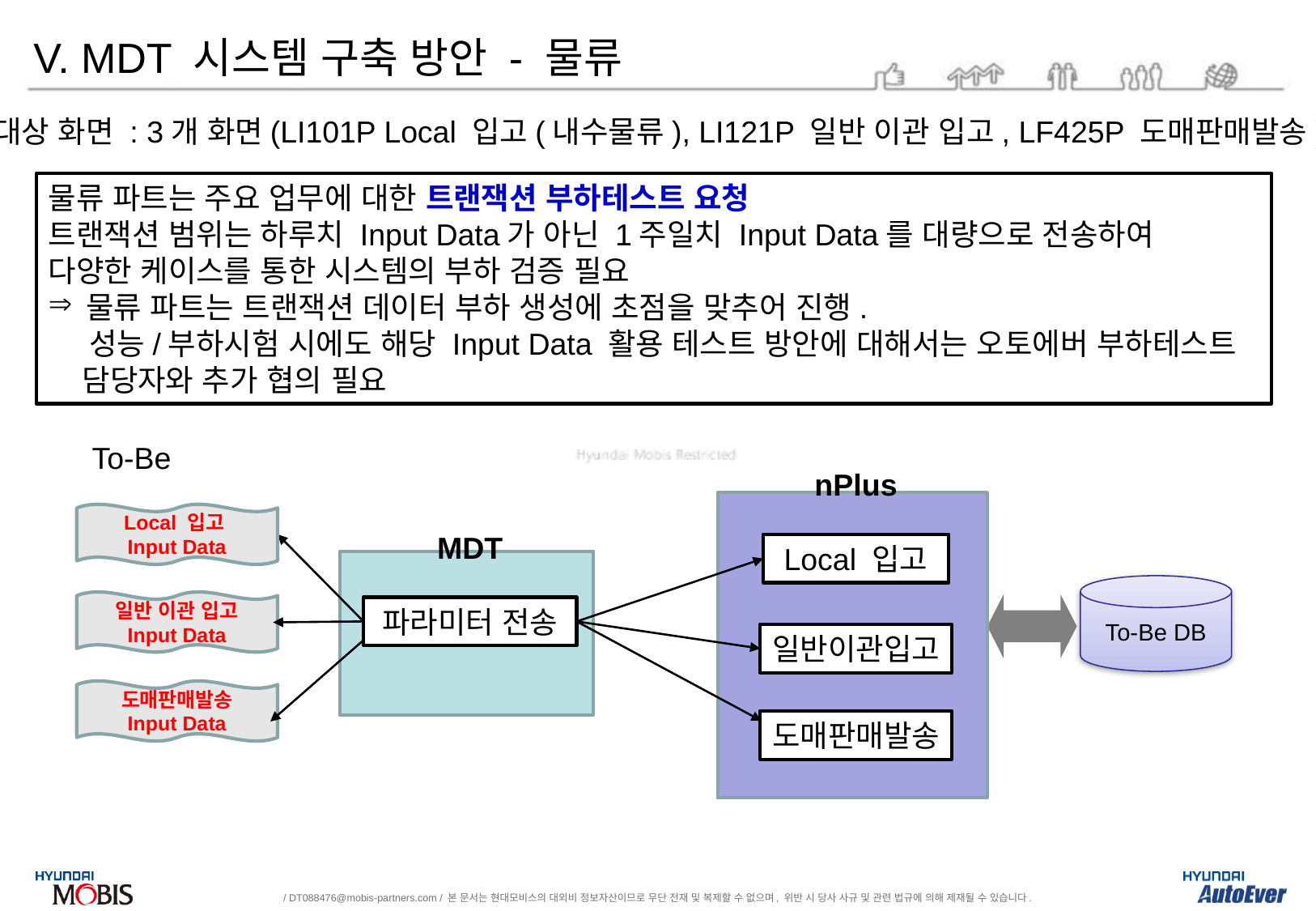

V. MDT 시스템 구축 방안 - 물류
대상 화면 : 3개 화면(LI101P Local 입고(내수물류), LI121P 일반 이관 입고, LF425P 도매판매발송)
물류 파트는 주요 업무에 대한 트랜잭션 부하테스트 요청
트랜잭션 범위는 하루치 Input Data가 아닌 1주일치 Input Data를 대량으로 전송하여
다양한 케이스를 통한 시스템의 부하 검증 필요
물류 파트는 트랜잭션 데이터 부하 생성에 초점을 맞추어 진행.
    성능/부하시험 시에도 해당 Input Data 활용 테스트 방안에 대해서는 오토에버 부하테스트
    담당자와 추가 협의 필요
To-Be
nPlus

Local 입고
Input Data
MDT
Local 입고

To-Be DB
일반 이관 입고 Input Data

파라미터 전송
일반이관입고
도매판매발송
Input Data
도매판매발송